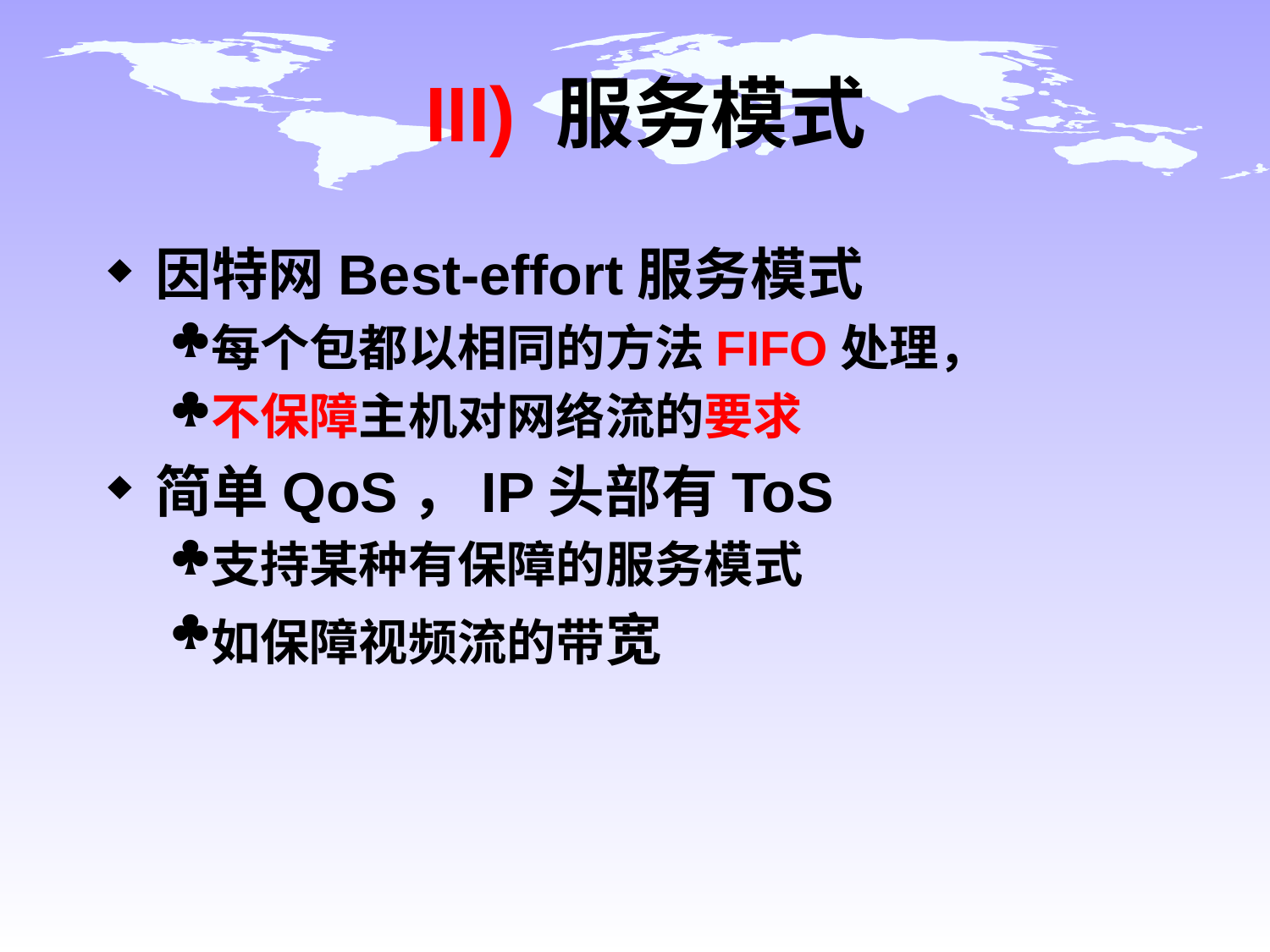

# III) 服务模式
因特网Best-effort服务模式
每个包都以相同的方法FIFO处理，
不保障主机对网络流的要求
简单QoS，IP头部有ToS
支持某种有保障的服务模式
如保障视频流的带宽